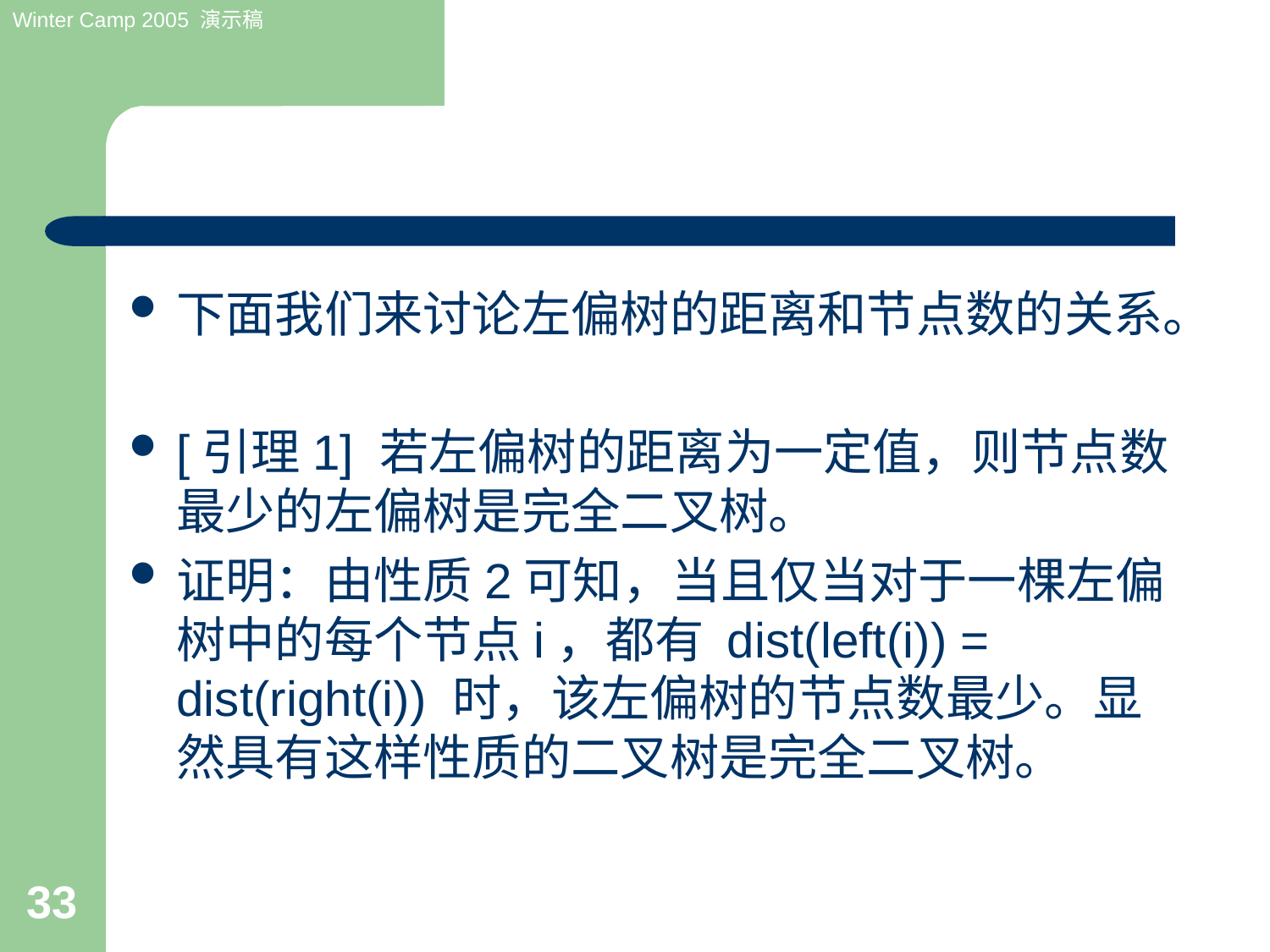

#
下面我们来讨论左偏树的距离和节点数的关系。

[引理1] 若左偏树的距离为一定值，则节点数最少的左偏树是完全二叉树。
证明：由性质2可知，当且仅当对于一棵左偏树中的每个节点i，都有 dist(left(i)) = dist(right(i)) 时，该左偏树的节点数最少。显然具有这样性质的二叉树是完全二叉树。

33